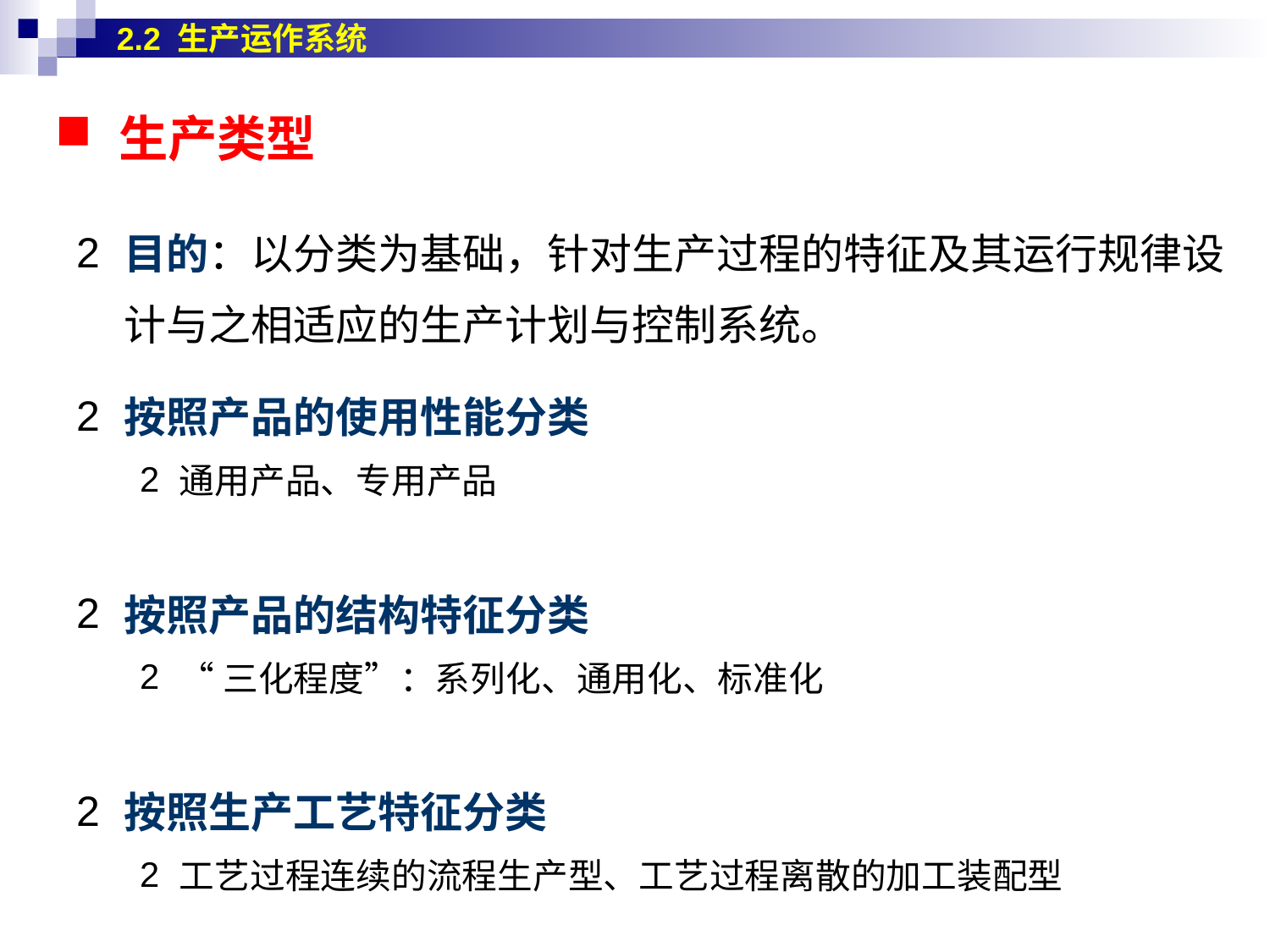

2.2 生产运作系统
# 生产类型
目的：以分类为基础，针对生产过程的特征及其运行规律设计与之相适应的生产计划与控制系统。
按照产品的使用性能分类
通用产品、专用产品

按照产品的结构特征分类
“三化程度”：系列化、通用化、标准化

按照生产工艺特征分类
工艺过程连续的流程生产型、工艺过程离散的加工装配型